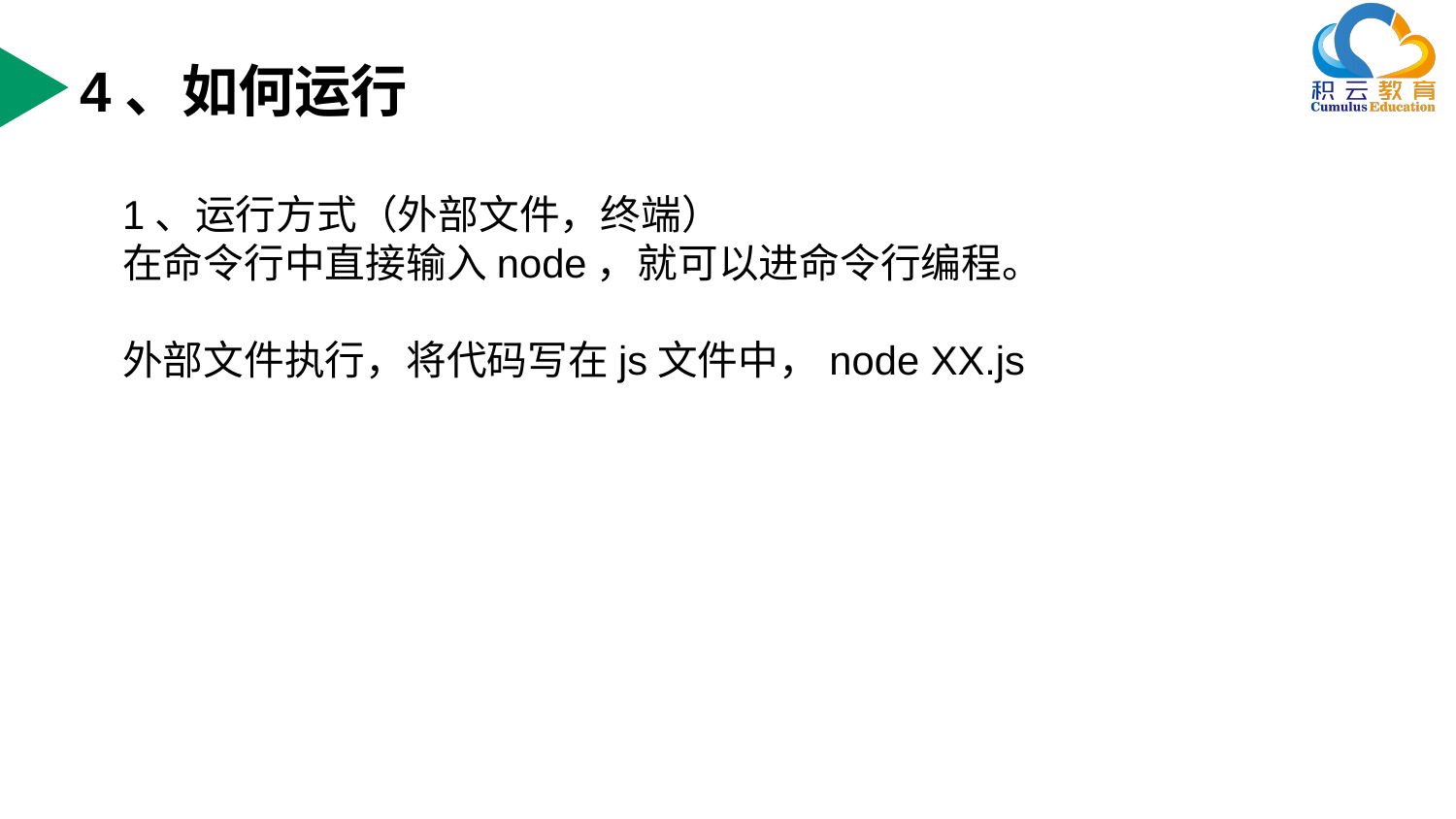

4、如何运行
1、运行方式（外部文件，终端）
在命令行中直接输入node，就可以进命令行编程。

外部文件执行，将代码写在js文件中，node XX.js